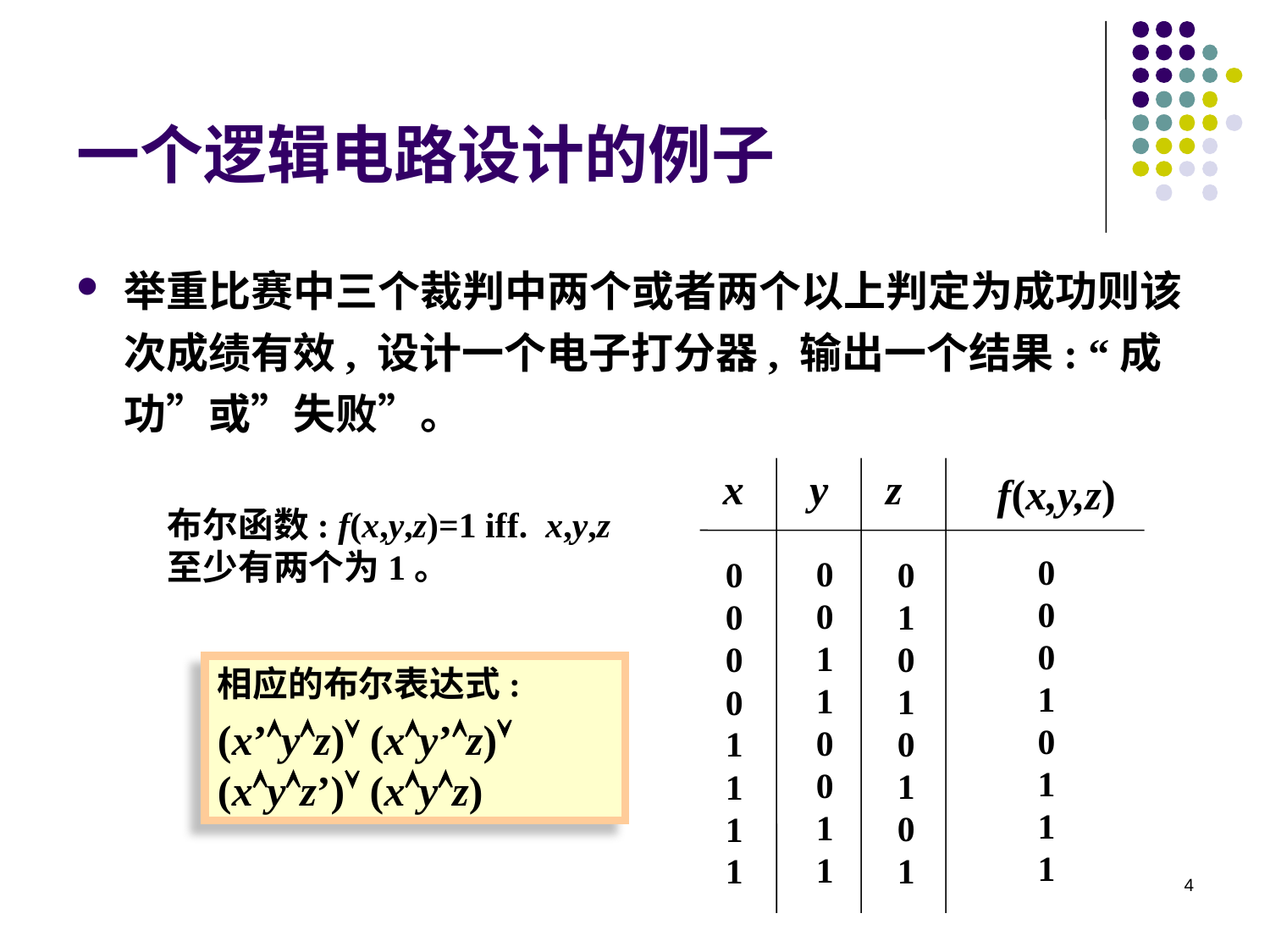

# 一个逻辑电路设计的例子
举重比赛中三个裁判中两个或者两个以上判定为成功则该次成绩有效, 设计一个电子打分器, 输出一个结果: “成功”或”失败”。
x
y
z

f(x,y,z)
布尔函数: f(x,y,z)=1 iff.  x,y,z 至少有两个为1。

00010111
00110011
01010101
00001111
相应的布尔表达式:
(x’∧y∧z)∨ (x∧y’∧z)∨ (x∧y∧z’)∨ (x∧y∧z)
4